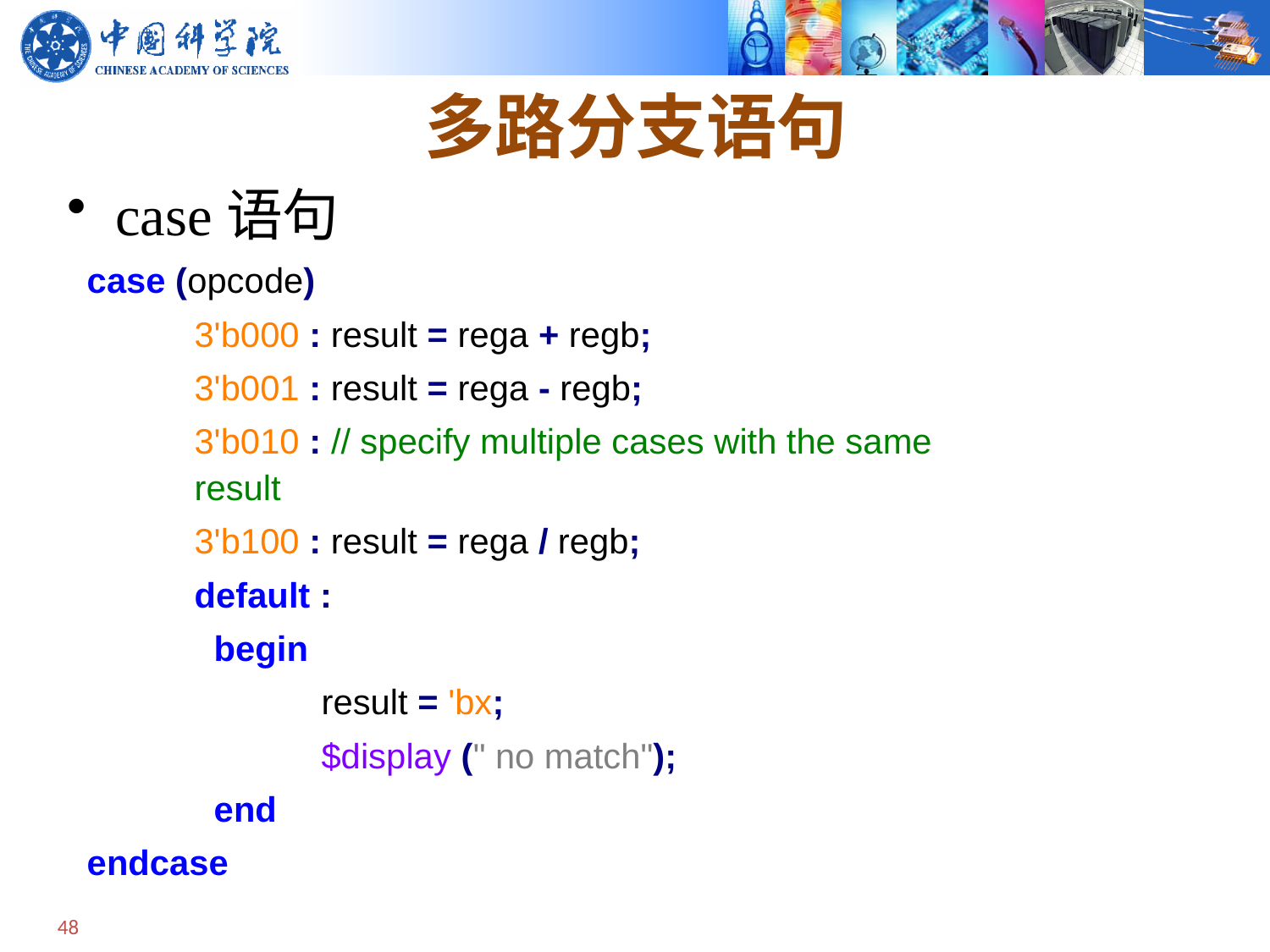

# 多路分支语句
case语句
  case (opcode)
	3'b000 : result = rega + regb;
	3'b001 : result = rega - regb;
	3'b010 : // specify multiple cases with the same 				result
	3'b100 : result = rega / regb;
	default :
	  begin
		result = 'bx;
		$display (" no match");
	  end
  endcase